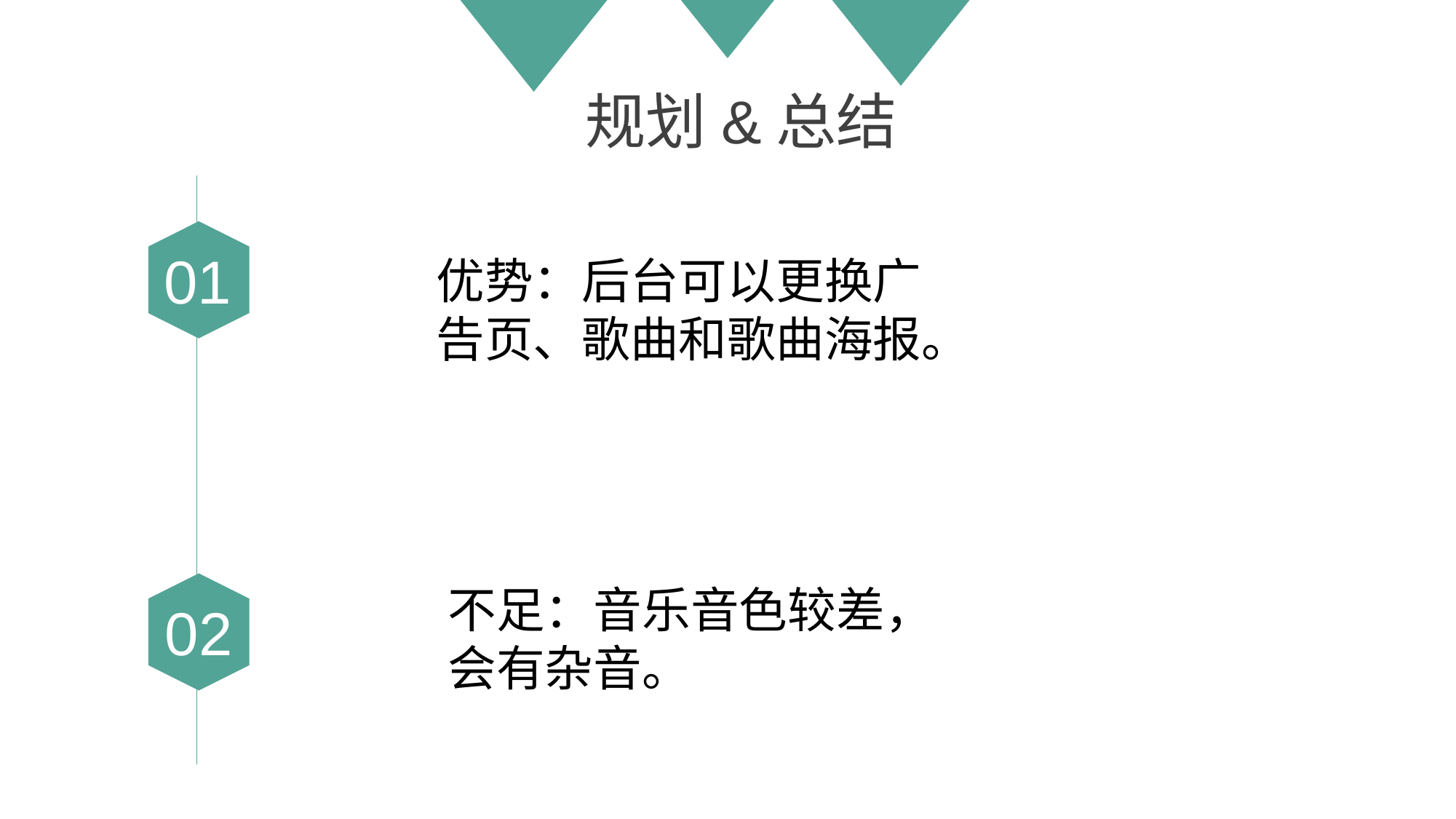

规划&总结

01
优势：后台可以更换广告页、歌曲和歌曲海报。
02
不足：音乐音色较差，会有杂音。

02